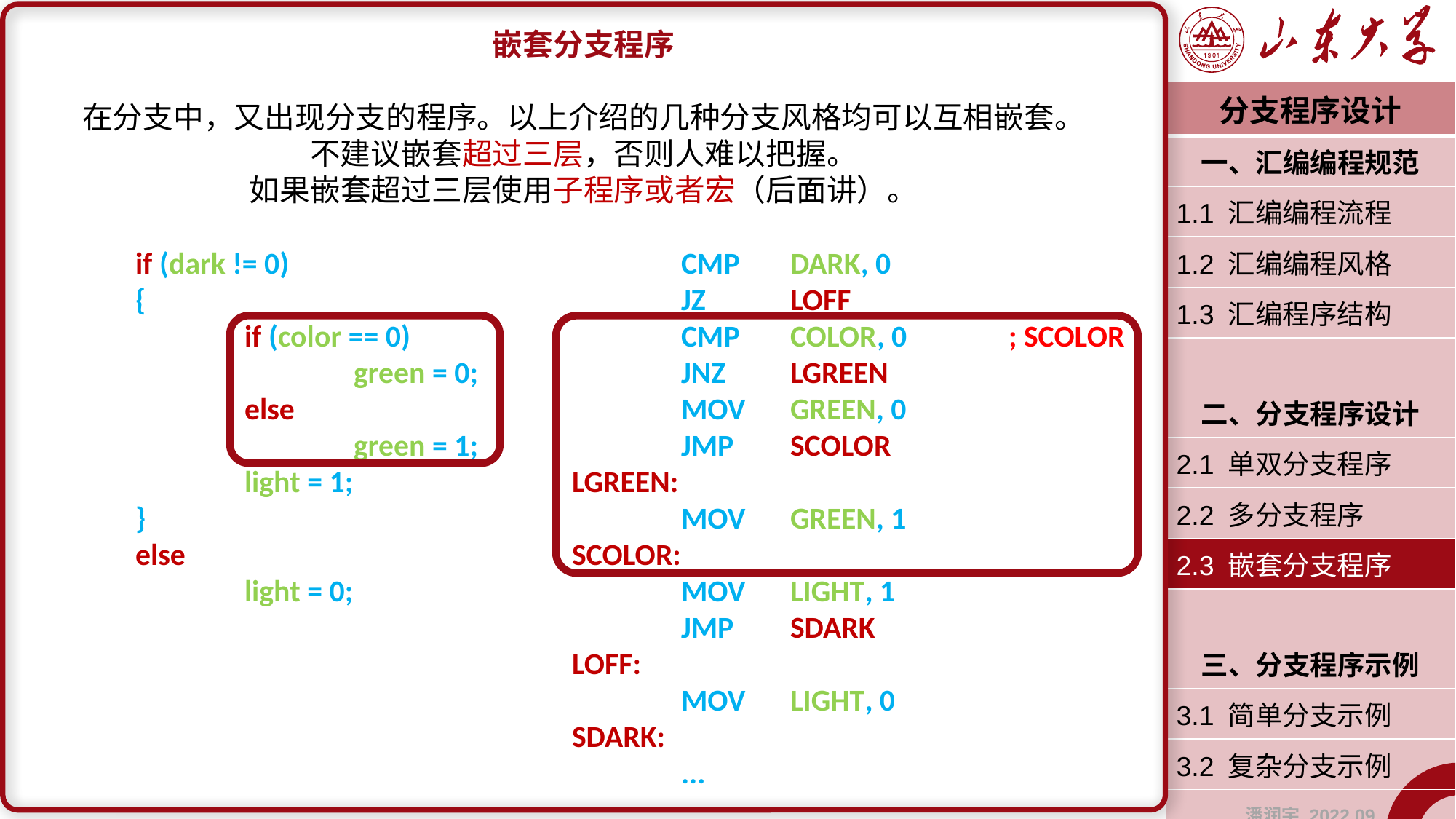

嵌套分支程序

在分支中，又出现分支的程序。以上介绍的几种分支风格均可以互相嵌套。
不建议嵌套超过三层，否则人难以把握。
如果嵌套超过三层使用子程序或者宏（后面讲）。

	if (dark != 0)				CMP	DARK, 0
	{					JZ	LOFF
		if (color == 0)			CMP	COLOR, 0	; SCOLOR
			green = 0;		JNZ	LGREEN
		else				MOV	GREEN, 0
			green = 1;		JMP	SCOLOR
		light = 1;			LGREEN:
	}					MOV	GREEN, 1
	else				SCOLOR:
		light = 0;				MOV	LIGHT, 1
						JMP	SDARK
					LOFF:
						MOV	LIGHT, 0
					SDARK:
						...
| 分支程序设计 |
| --- |
| 一、汇编编程规范 |
| 1.1 汇编编程流程 |
| 1.2 汇编编程风格 |
| 1.3 汇编程序结构 |
|  |
| 二、分支程序设计 |
| 2.1 单双分支程序 |
| 2.2 多分支程序 |
| 2.3 嵌套分支程序 |
|  |
| 三、分支程序示例 |
| 3.1 简单分支示例 |
| 3.2 复杂分支示例 |
| 潘润宇 2022.09 |